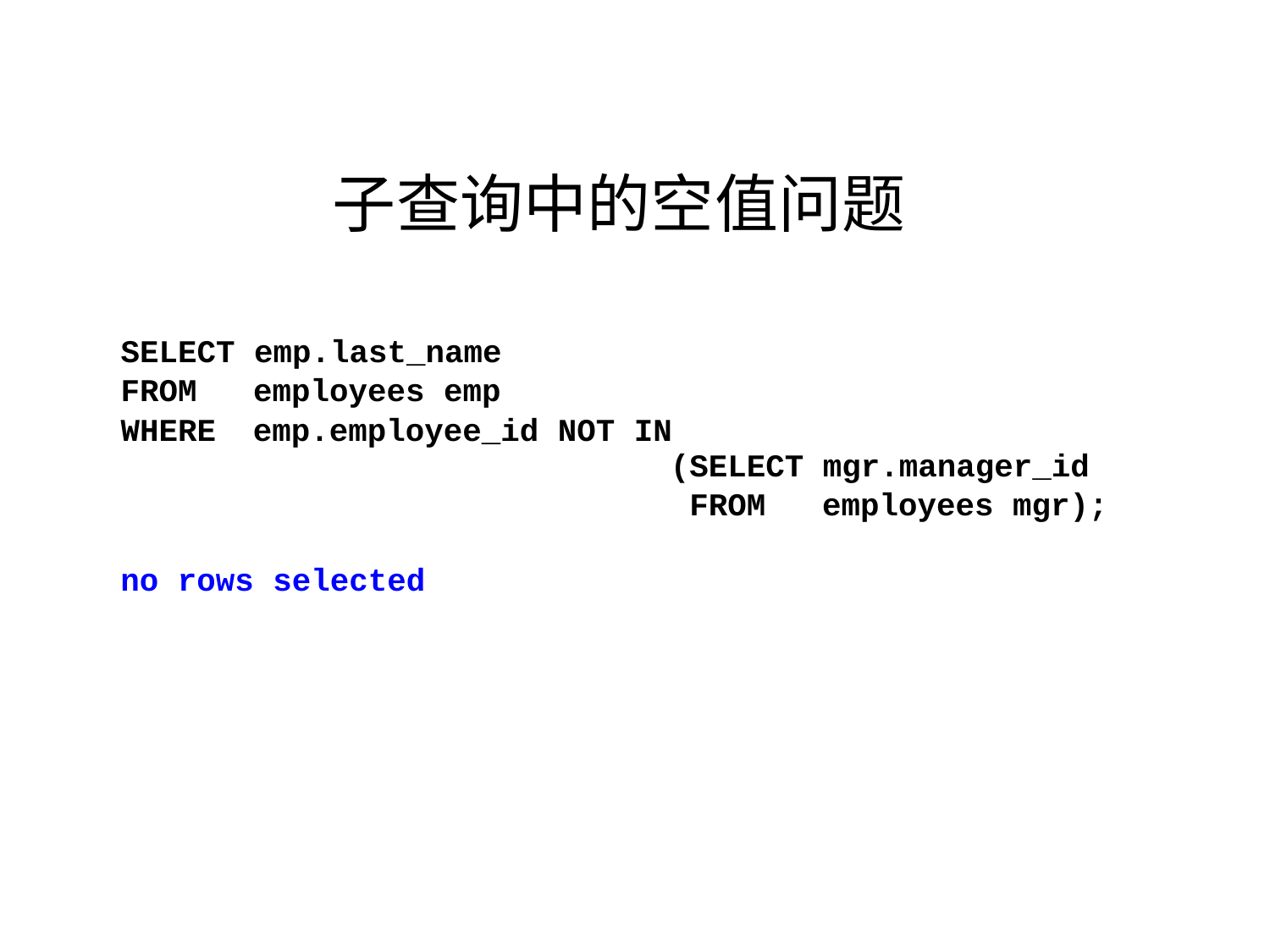

子查询中的空值问题
SELECT emp.last_name
FROM employees emp
WHERE emp.employee_id NOT IN
(SELECT mgr.manager_id
FROM employees mgr);
no rows selected